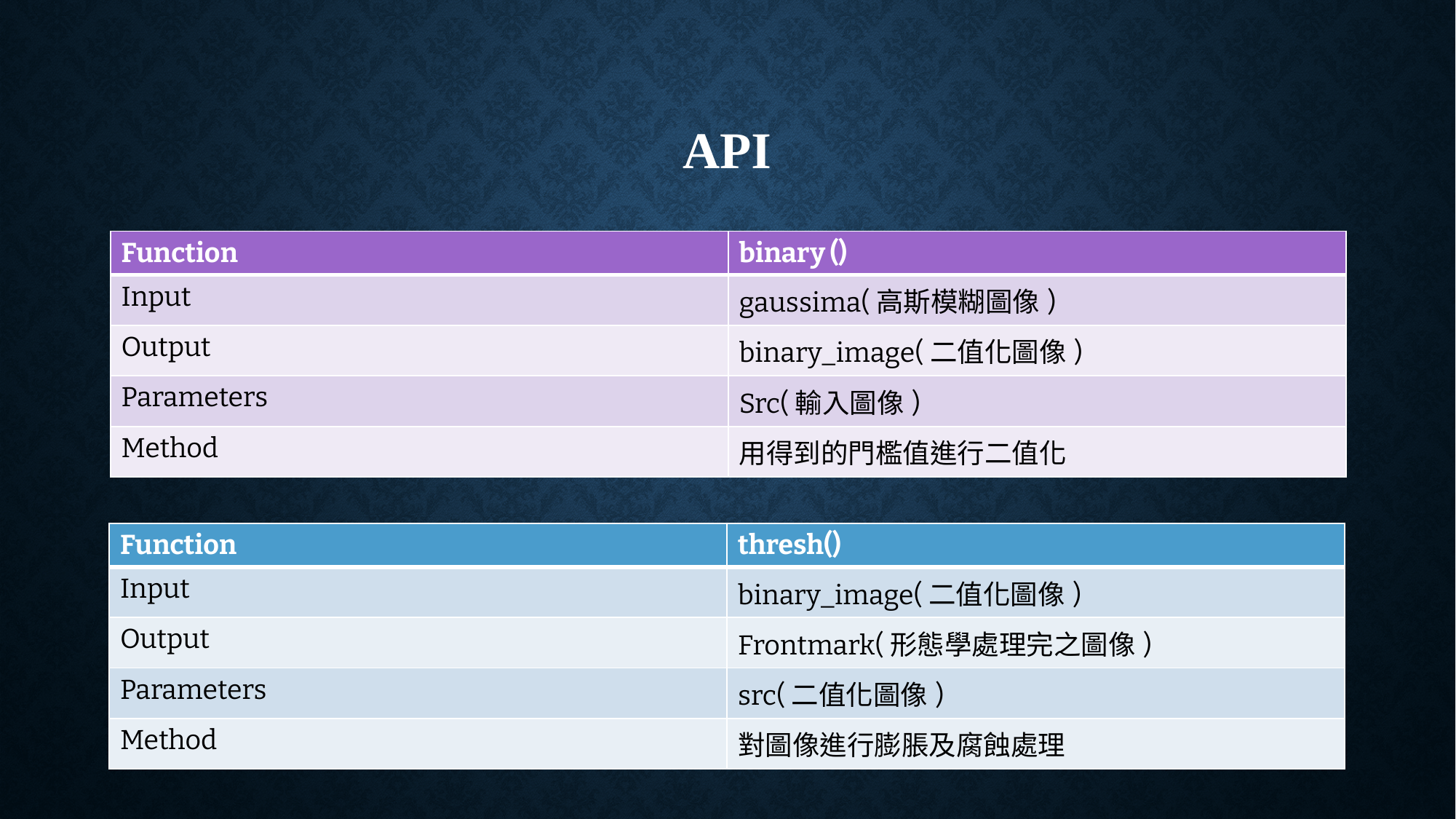

# API
| Function | binary () |
| --- | --- |
| Input | gaussima(高斯模糊圖像) |
| Output | binary\_image(二值化圖像) |
| Parameters | Src(輸入圖像) |
| Method | 用得到的門檻值進行二值化 |
| Function | thresh() |
| --- | --- |
| Input | binary\_image(二值化圖像) |
| Output | Frontmark(形態學處理完之圖像) |
| Parameters | src(二值化圖像) |
| Method | 對圖像進行膨脹及腐蝕處理 |